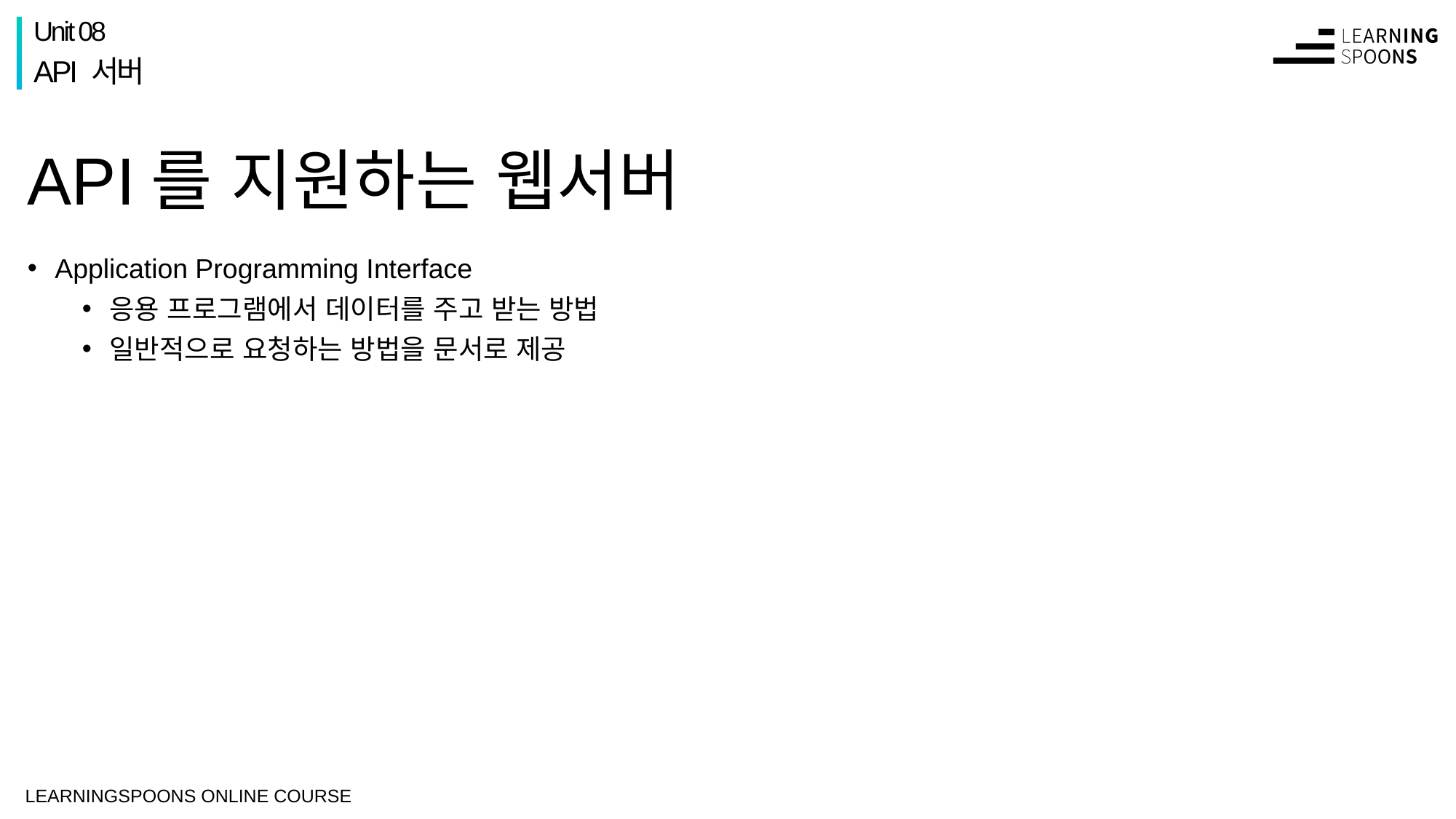

Unit 08
API 서버
# API를 지원하는 웹서버
Application Programming Interface
응용 프로그램에서 데이터를 주고 받는 방법
일반적으로 요청하는 방법을 문서로 제공